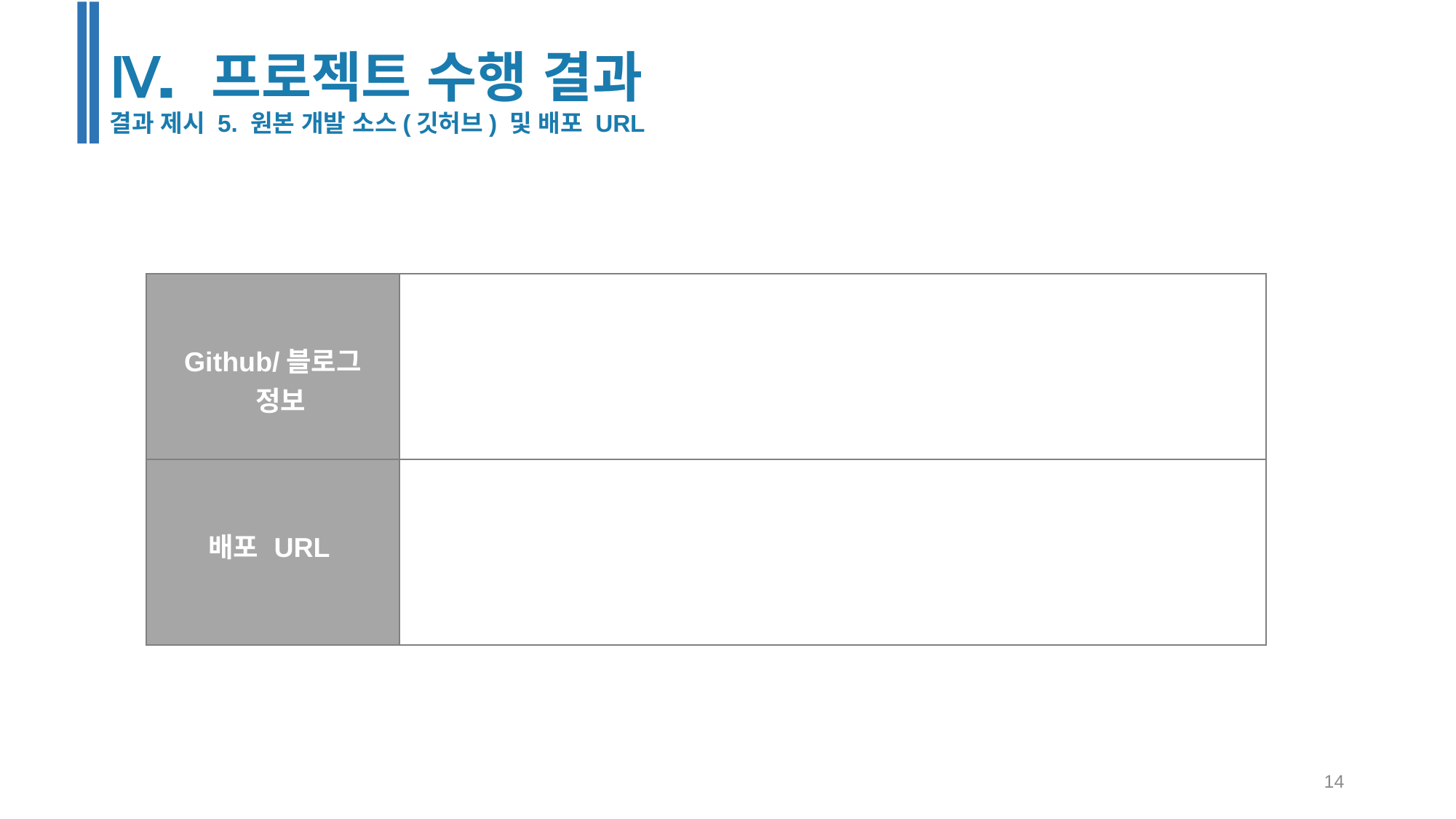

Ⅳ.  프로젝트 수행 결과
결과 제시 5. 원본 개발 소스(깃허브) 및 배포 URL
| Github/블로그 정보 |  |
| --- | --- |
| 배포 URL |  |
14